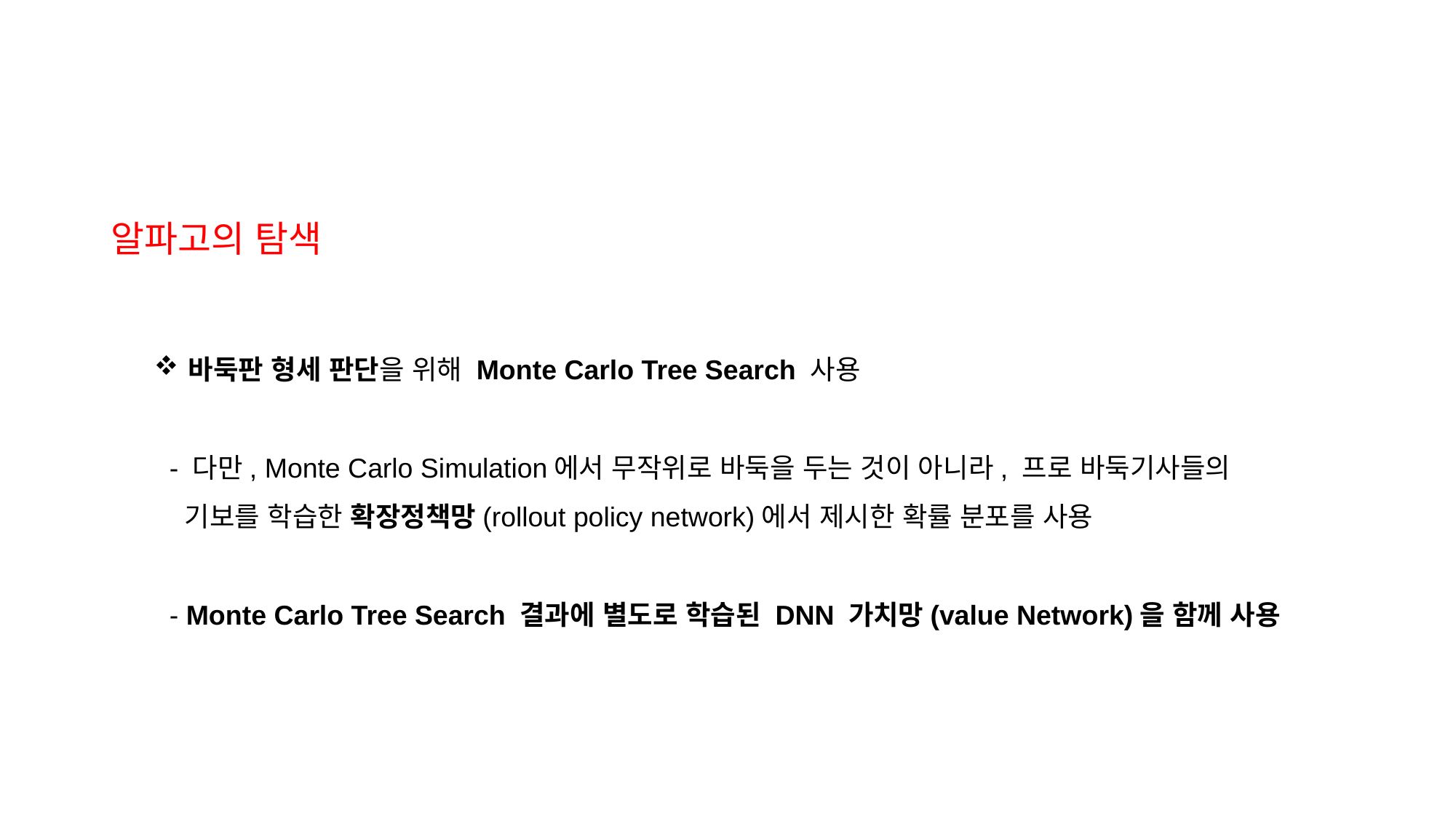

알파고의 탐색
바둑판 형세 판단을 위해 Monte Carlo Tree Search 사용

  - 다만, Monte Carlo Simulation에서 무작위로 바둑을 두는 것이 아니라, 프로 바둑기사들의
    기보를 학습한 확장정책망(rollout policy network)에서 제시한 확률 분포를 사용

  - Monte Carlo Tree Search 결과에 별도로 학습된 DNN 가치망(value Network)을 함께 사용